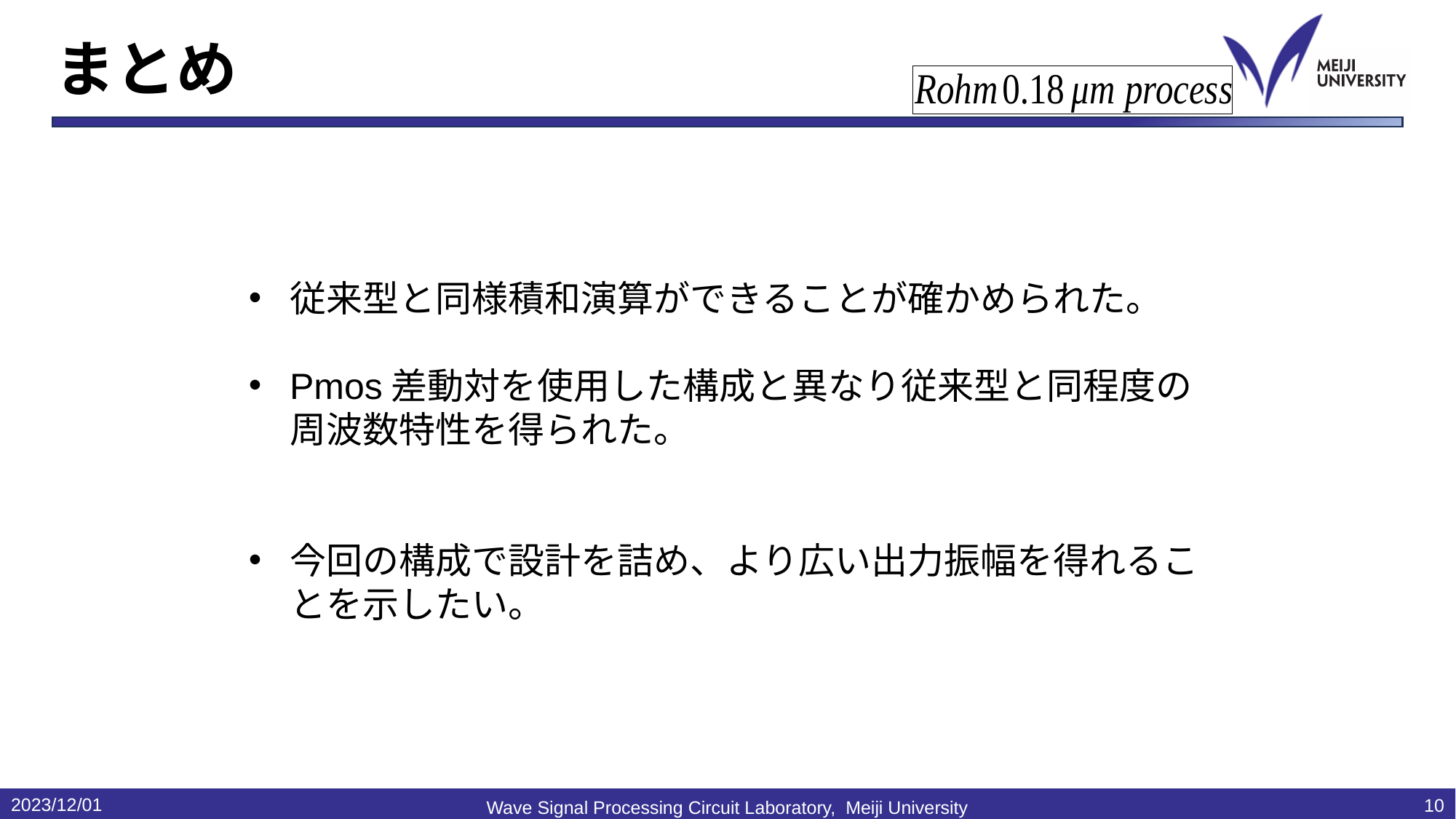

# まとめ
従来型と同様積和演算ができることが確かめられた。

Pmos差動対を使用した構成と異なり従来型と同程度の周波数特性を得られた。

今回の構成で設計を詰め、より広い出力振幅を得れることを示したい。
2023/12/01
10
Wave Signal Processing Circuit Laboratory,  Meiji University